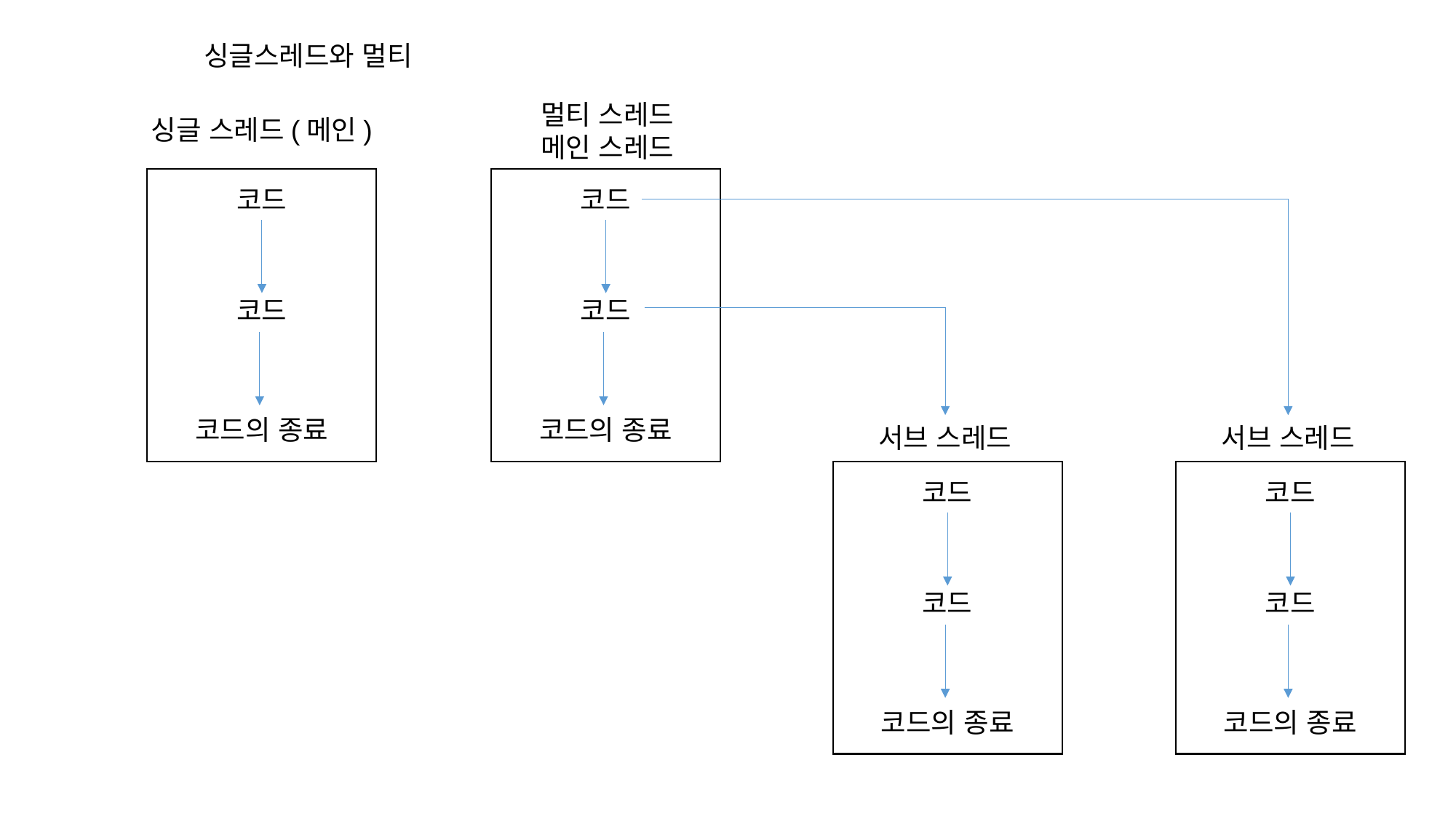

싱글스레드와 멀티
멀티 스레드
메인 스레드
싱글 스레드(메인)

코드
코드
코드
코드
코드의 종료
코드의 종료
서브 스레드
서브 스레드

코드
코드
코드
코드
코드의 종료
코드의 종료